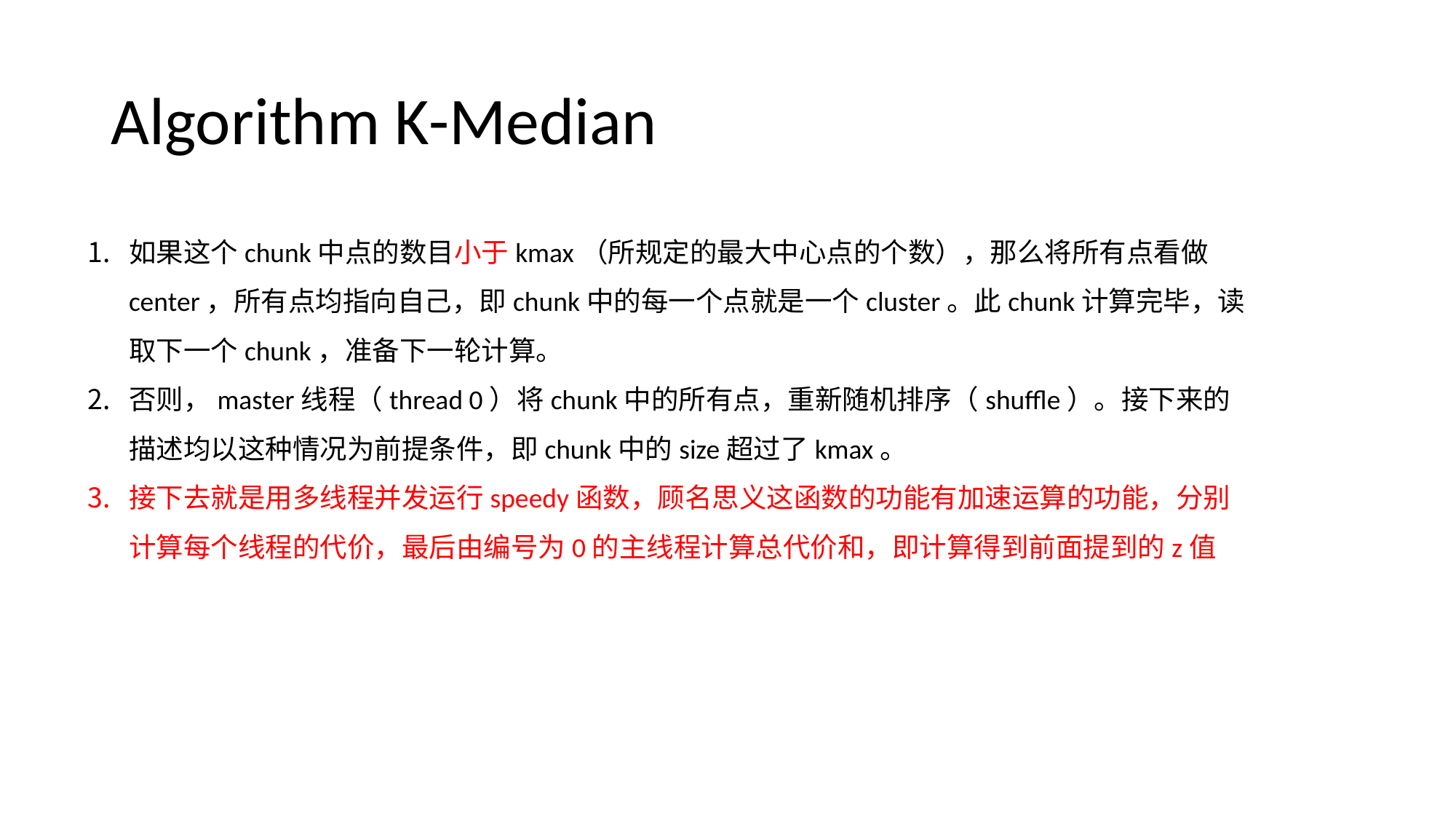

# Algorithm K-Median
如果这个chunk中点的数目小于kmax（所规定的最大中心点的个数），那么将所有点看做center，所有点均指向自己，即chunk中的每一个点就是一个cluster。此chunk计算完毕，读取下一个chunk，准备下一轮计算。
否则，master线程（thread 0）将chunk中的所有点，重新随机排序（shuffle）。接下来的描述均以这种情况为前提条件，即chunk中的size超过了kmax。
接下去就是用多线程并发运行speedy函数，顾名思义这函数的功能有加速运算的功能，分别计算每个线程的代价，最后由编号为0的主线程计算总代价和，即计算得到前面提到的z值